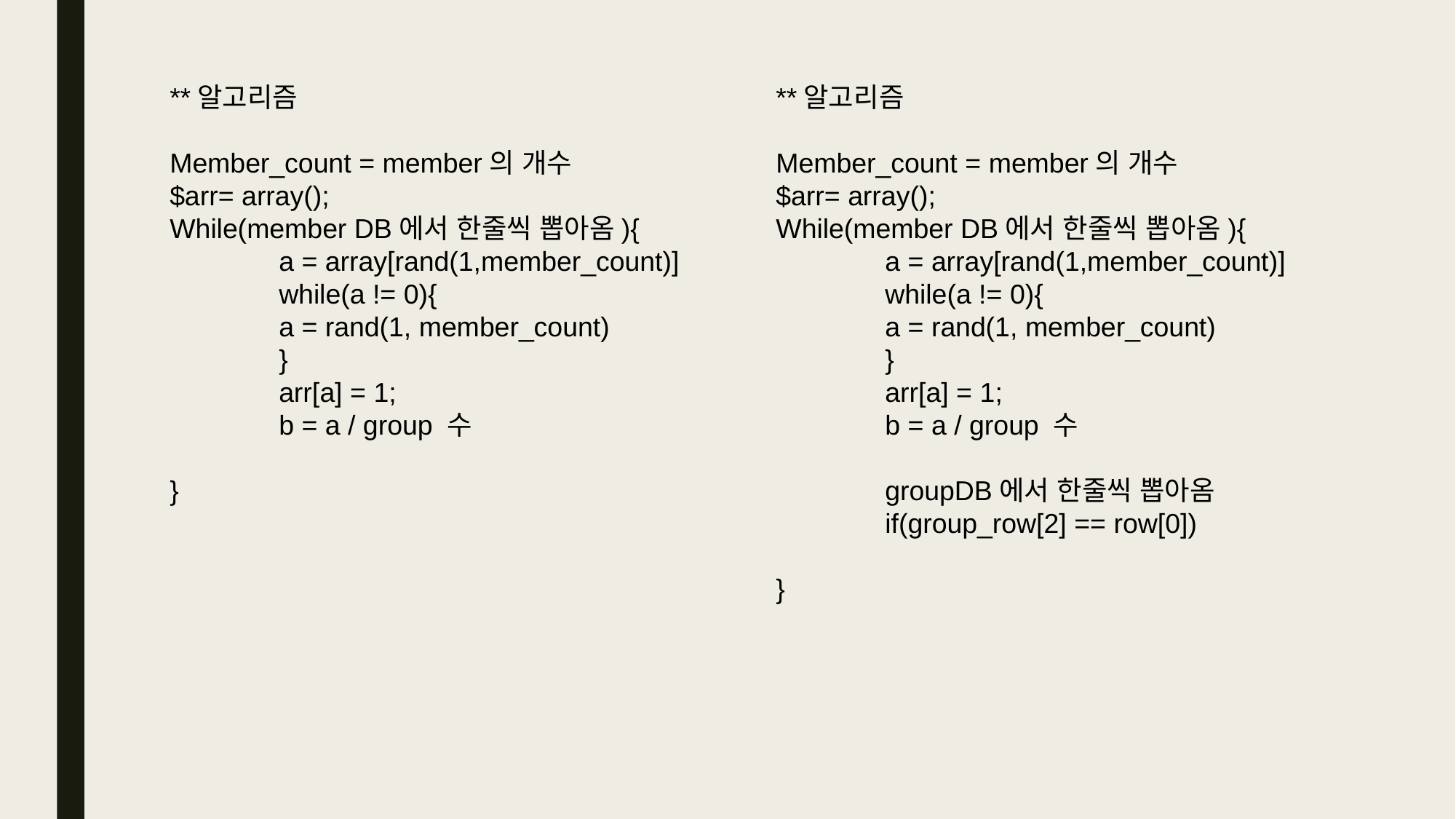

**알고리즘

Member_count = member의 개수
$arr= array();
While(member DB에서 한줄씩 뽑아옴){
	a = array[rand(1,member_count)]
	while(a != 0){
	a = rand(1, member_count)
	}
	arr[a] = 1;
	b = a / group 수

	groupDB에서 한줄씩 뽑아옴
	if(group_row[2] == row[0])

}
**알고리즘

Member_count = member의 개수
$arr= array();
While(member DB에서 한줄씩 뽑아옴){
	a = array[rand(1,member_count)]
	while(a != 0){
	a = rand(1, member_count)
	}
	arr[a] = 1;
	b = a / group 수

}